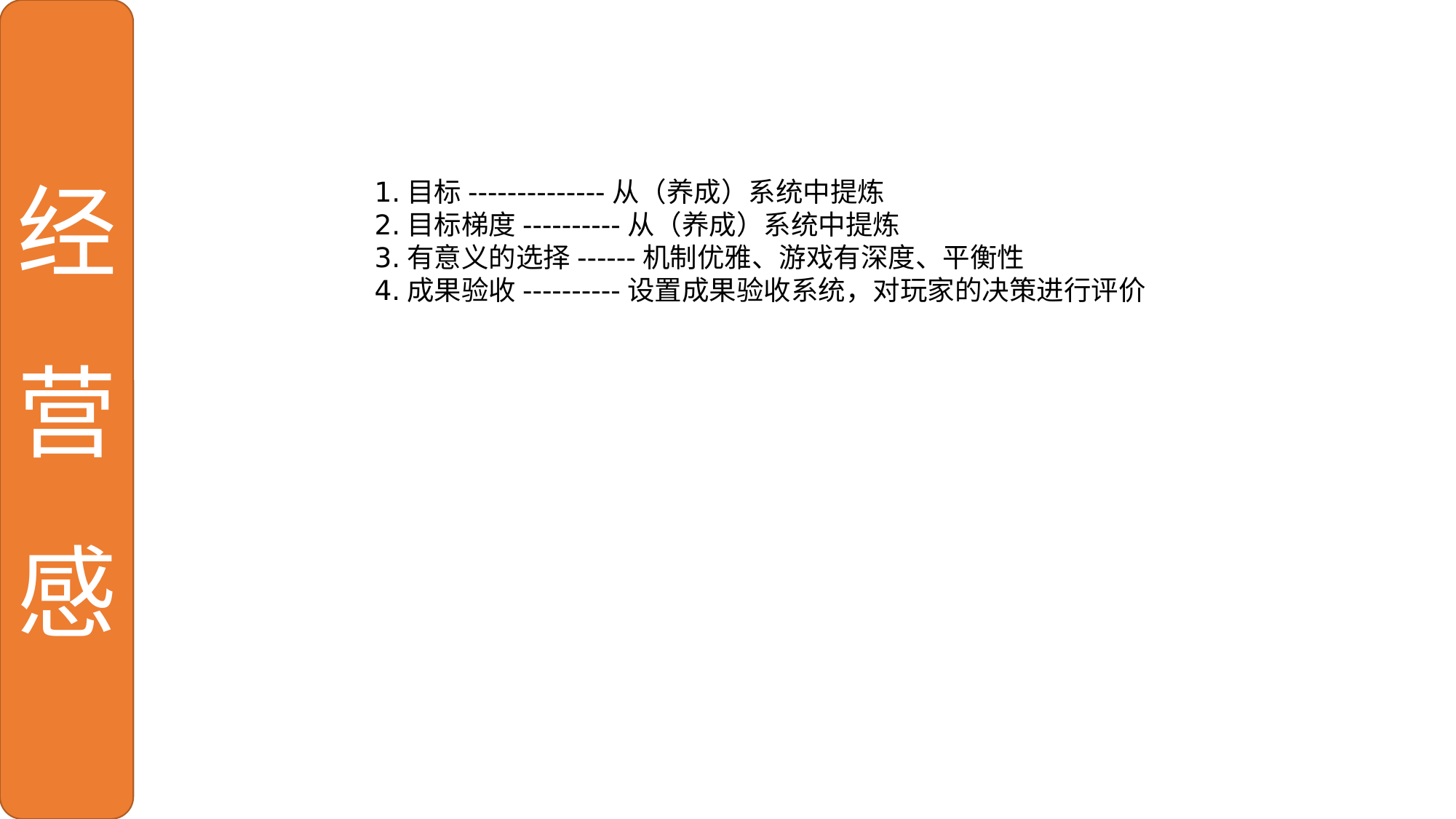

经营感

1.目标--------------从（养成）系统中提炼
2.目标梯度----------从（养成）系统中提炼
3.有意义的选择------机制优雅、游戏有深度、平衡性
4.成果验收----------设置成果验收系统，对玩家的决策进行评价